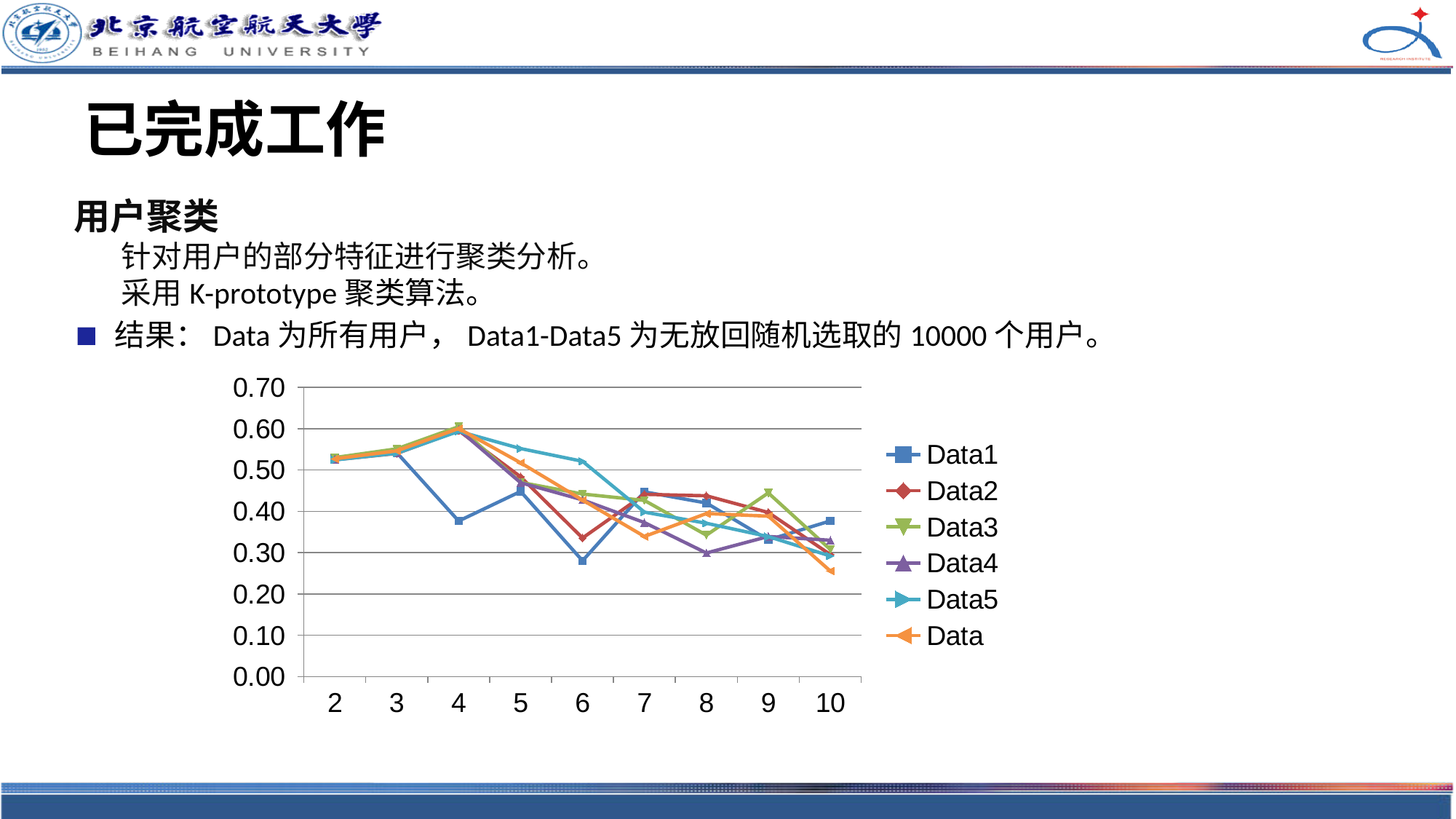

已完成工作
用户聚类
      针对用户的部分特征进行聚类分析。
      采用K-prototype聚类算法。
结果：Data为所有用户，Data1-Data5为无放回随机选取的10000个用户。

### Chart

| Category | Data1 | Data2 | Data3 | Data4 | Data5 | Data |
|---|---|---|---|---|---|---|
| 2 | 0.528029485273 | 0.524733628931 | 0.530013461243 | 0.52597942118 | 0.524293808623 | 0.526926534379 |
| 3 | 0.542029976911 | 0.53989423394 | 0.551070000235 | 0.541675536439 | 0.540373816893 | 0.546171322986 |
| 4 | 0.37648110939 | 0.595111735524 | 0.604771661917 | 0.597888404624 | 0.593592113047 | 0.600261285226 |
| 5 | 0.448080672041 | 0.483417188016 | 0.470012374548 | 0.469180322607 | 0.551725581472 | 0.517312656901 |
| 6 | 0.280273871736 | 0.33542303738 | 0.441813391684 | 0.427632185437 | 0.520923282155 | 0.427219294614 |
| 7 | 0.44697326083 | 0.441059691657 | 0.426267241598 | 0.372712907843 | 0.398028716414 | 0.339146591913 |
| 8 | 0.420060187113 | 0.437510490247 | 0.342220508604 | 0.298972648797 | 0.371052618587 | 0.394557168127 |
| 9 | 0.330785960255 | 0.397147251987 | 0.444428274998 | 0.339020524078 | 0.33882365507 | 0.388205208095 |
| 10 | 0.376627961301 | 0.295392842694 | 0.307629637498 | 0.330009111734 | 0.291773636493 | 0.255494484559 |